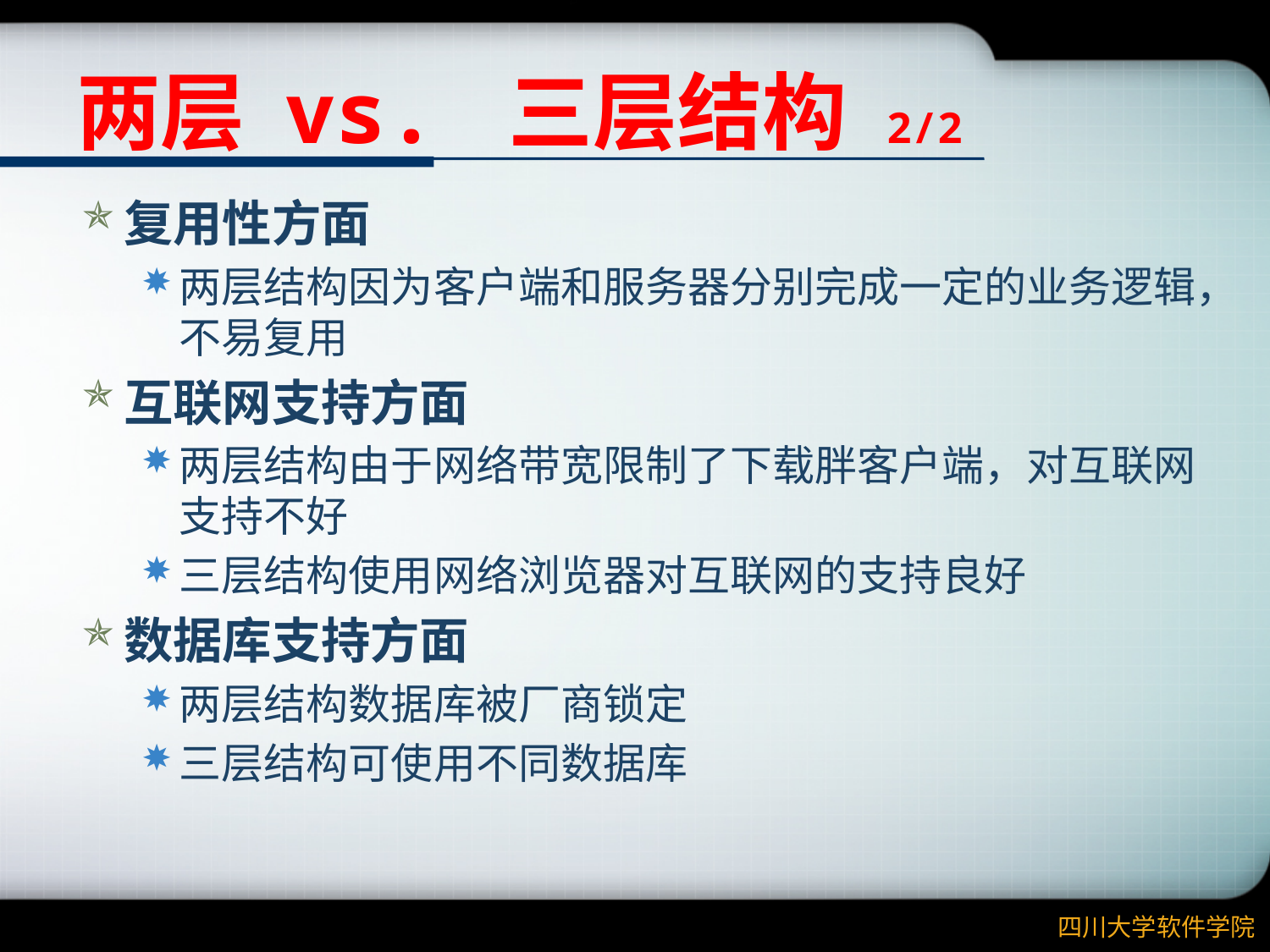

# 两层 vs. 三层结构 2/2
复用性方面
两层结构因为客户端和服务器分别完成一定的业务逻辑，不易复用
互联网支持方面
两层结构由于网络带宽限制了下载胖客户端，对互联网支持不好
三层结构使用网络浏览器对互联网的支持良好
数据库支持方面
两层结构数据库被厂商锁定
三层结构可使用不同数据库